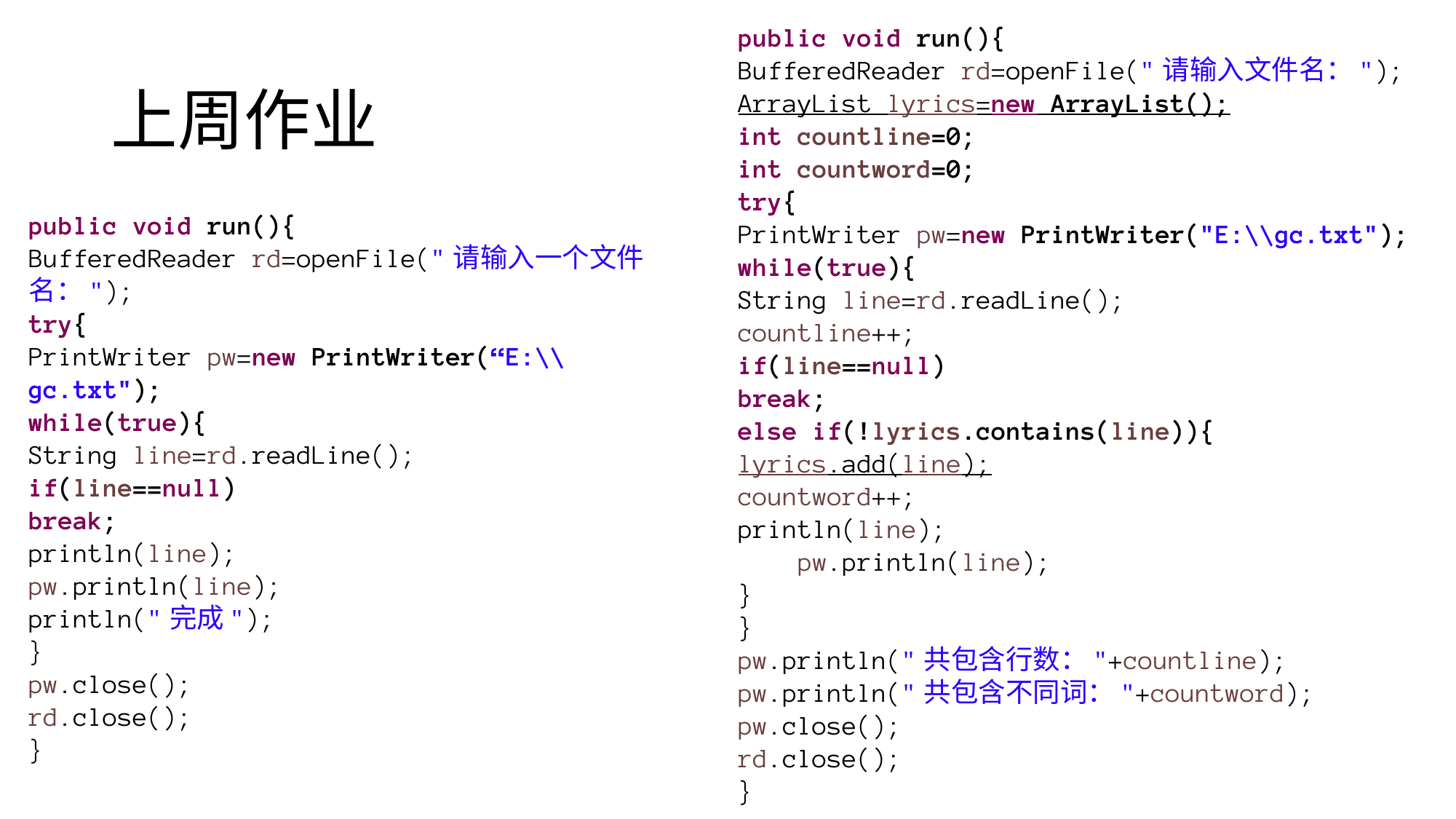

public void run(){
BufferedReader rd=openFile("请输入文件名：");
ArrayList lyrics=new ArrayList();
int countline=0;
int countword=0;
try{
PrintWriter pw=new PrintWriter("E:\\gc.txt");
while(true){
String line=rd.readLine();
countline++;
if(line==null)
break;
else if(!lyrics.contains(line)){
lyrics.add(line);
countword++;
println(line);
    pw.println(line);
}
}
pw.println("共包含行数："+countline);
pw.println("共包含不同词："+countword);
pw.close();
rd.close();
}
# 上周作业
public void run(){
BufferedReader rd=openFile("请输入一个文件名：");
try{
PrintWriter pw=new PrintWriter(“E:\\gc.txt");
while(true){
String line=rd.readLine();
if(line==null)
break;
println(line);
pw.println(line);
println("完成");
}
pw.close();
rd.close();
}